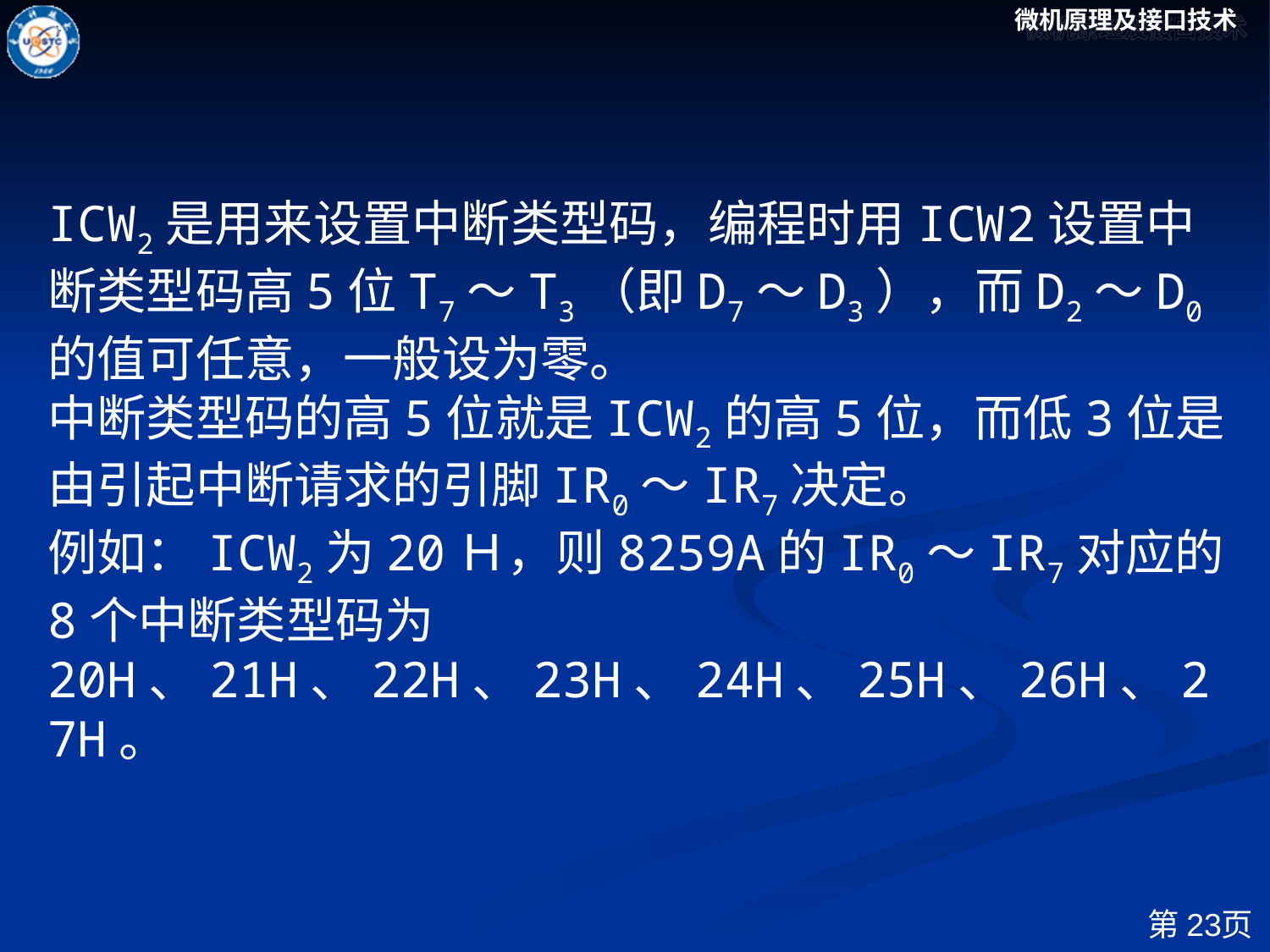

ICW2是用来设置中断类型码，编程时用ICW2设置中断类型码高5位T7～T3（即D7～D3），而D2～D0的值可任意，一般设为零。
中断类型码的高5位就是ICW2的高5位，而低3位是由引起中断请求的引脚IR0～IR7决定。
例如：ICW2为20Ｈ，则8259A的IR0～IR7对应的8个中断类型码为20H、21H、22H、23H、24H、25H、26H、27H。